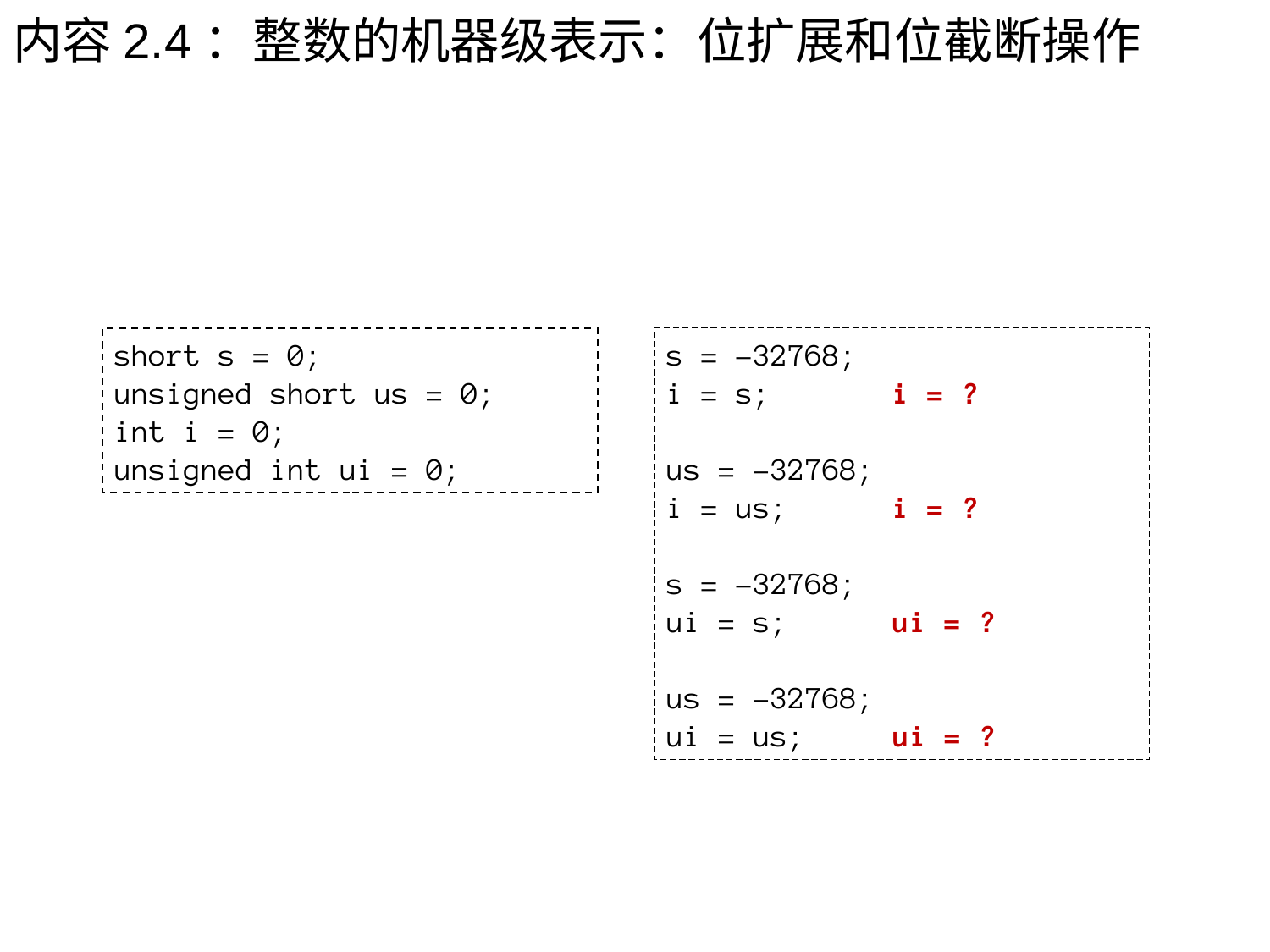

内容2.4：整数的机器级表示：位扩展和位截断操作
short s = 0;
unsigned short us = 0;
int i = 0;
unsigned int ui = 0;
s = -32768;
i = s;       i = ?

us = -32768;
i = us;      i = ?

s = -32768;
ui = s;      ui = ?

us = -32768;
ui = us;     ui = ?